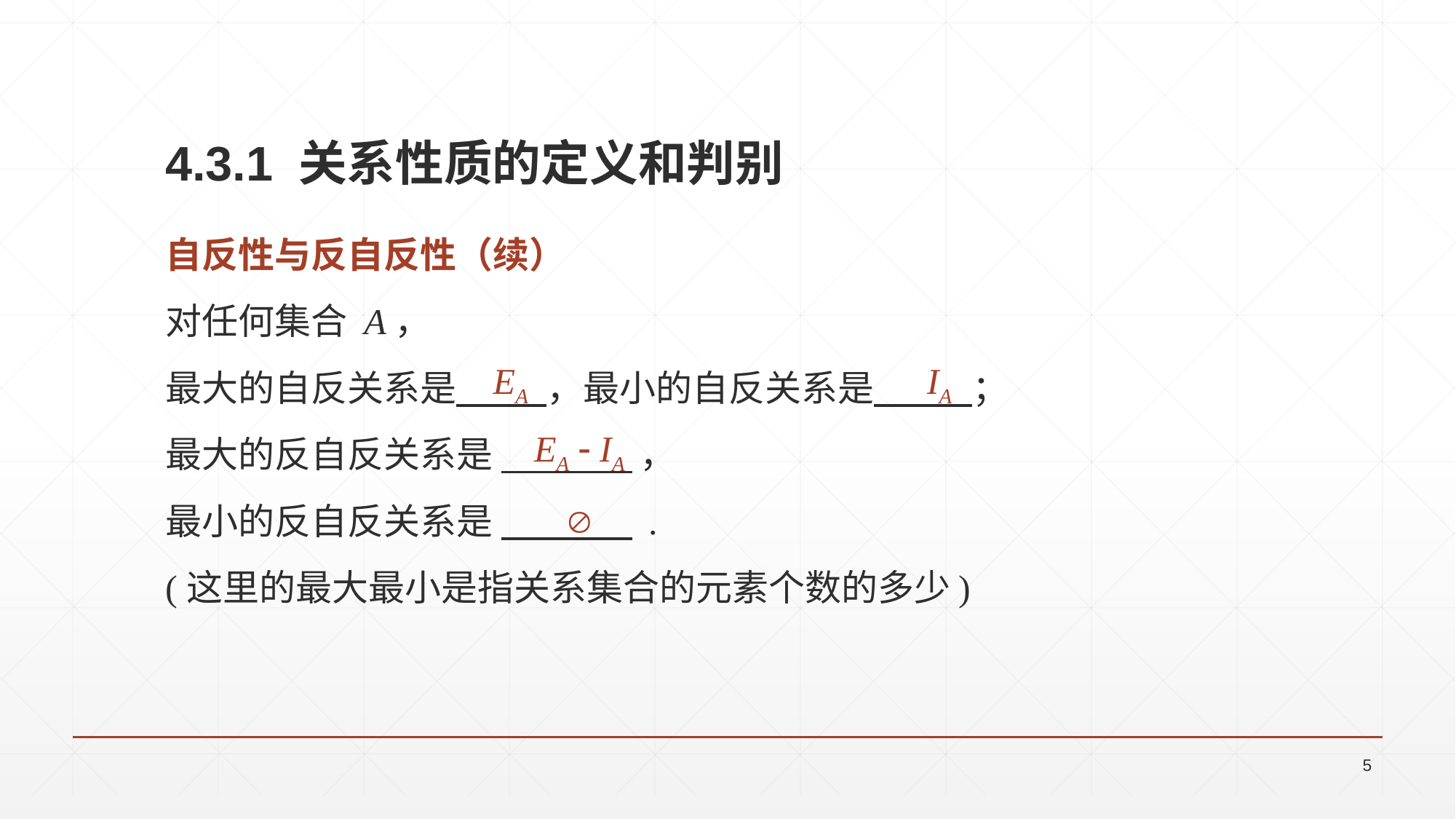

4.3.1 关系性质的定义和判别
自反性与反自反性（续）
对任何集合 A，
最大的自反关系是           ，最小的自反关系是            ；
最大的反自反关系是                  ，
最小的反自反关系是                  .
(这里的最大最小是指关系集合的元素个数的多少)
EA
IA
EA − IA
∅
5